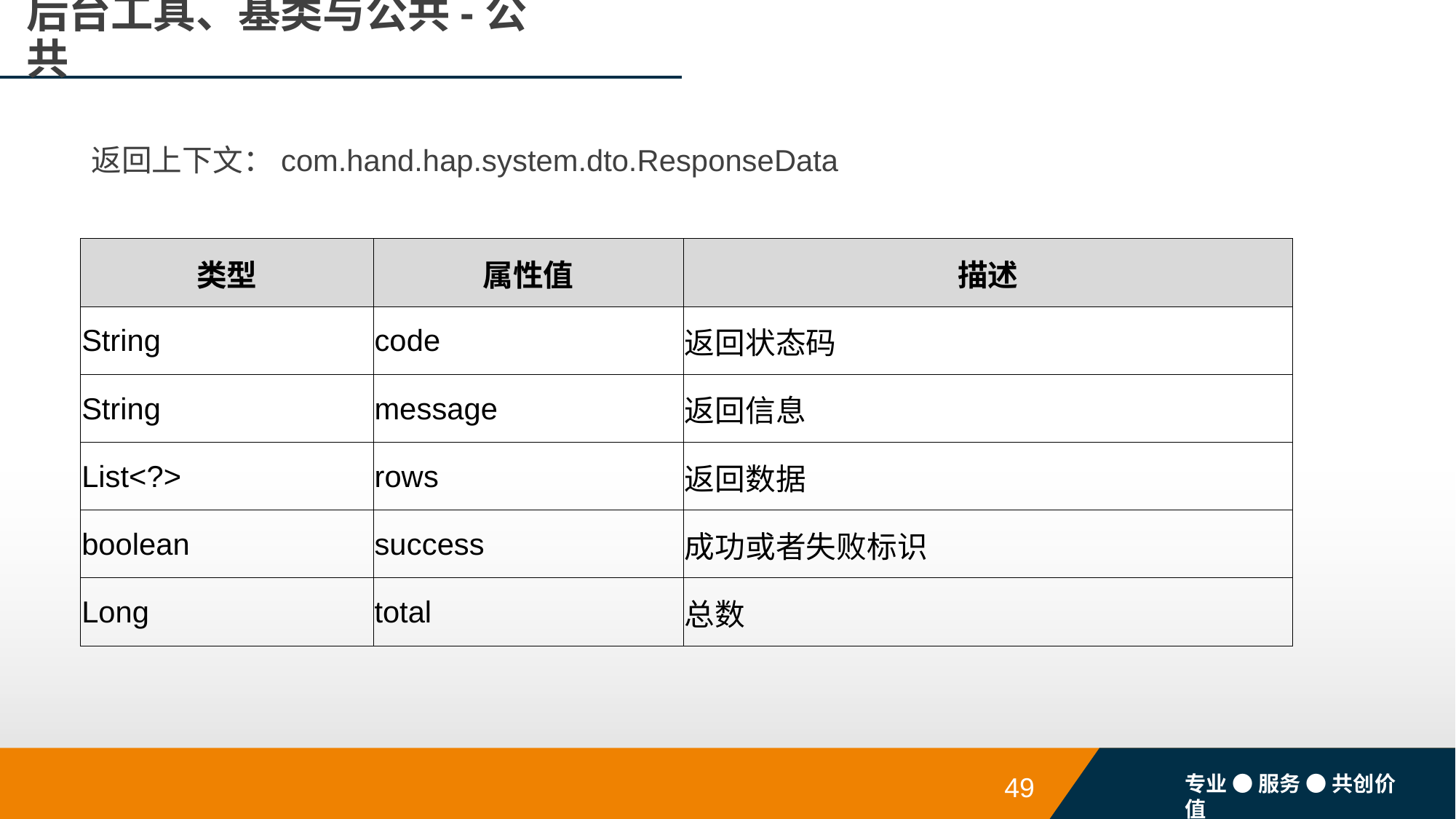

# 后台工具、基类与公共-公共
返回上下文：com.hand.hap.system.dto.ResponseData
| 类型 | 属性值 | 描述 |
| --- | --- | --- |
| String | code | 返回状态码 |
| String | message | 返回信息 |
| List<?> | rows | 返回数据 |
| boolean | success | 成功或者失败标识 |
| Long | total | 总数 |